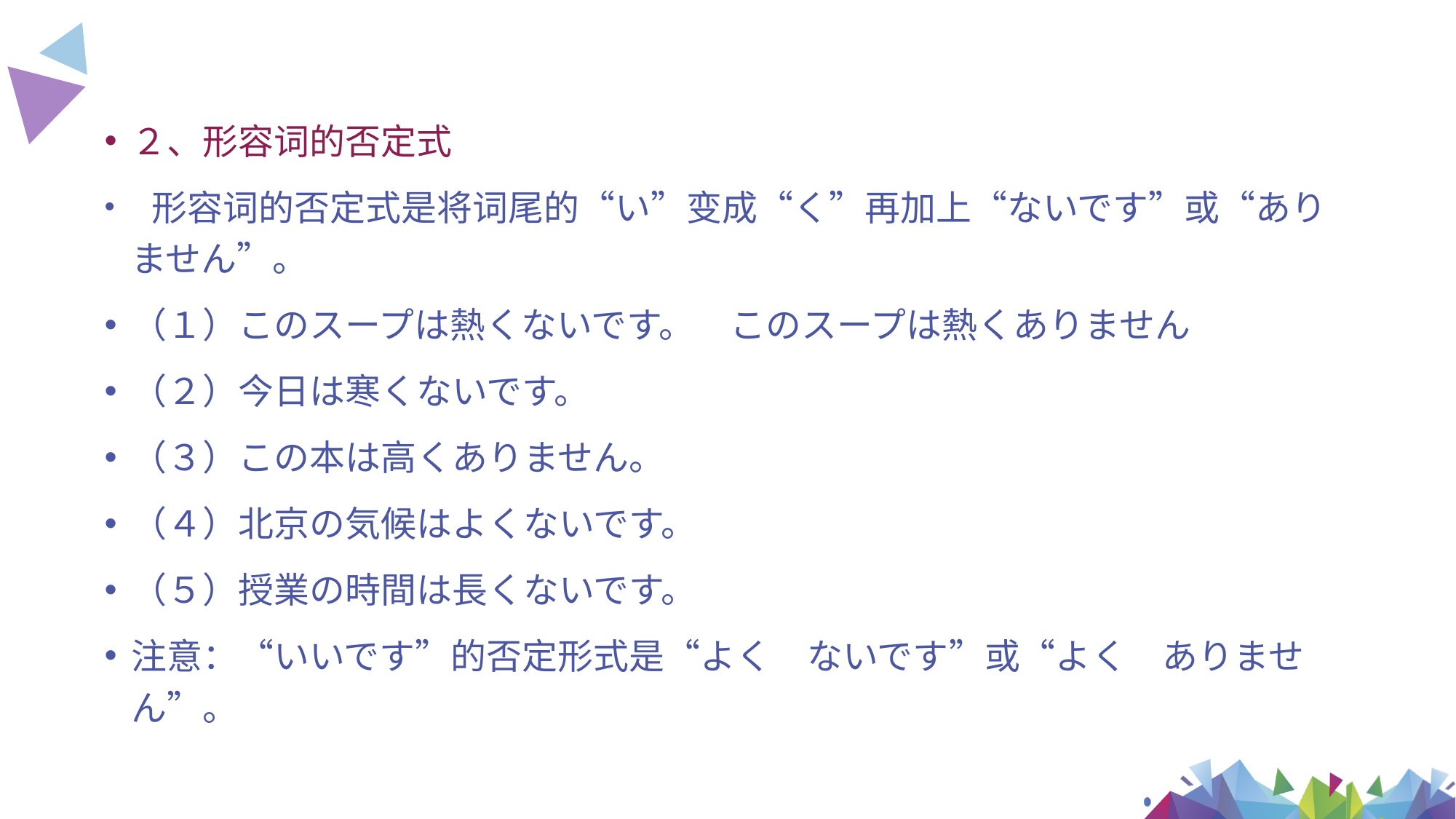

２、形容词的否定式
  形容词的否定式是将词尾的“い”变成“く”再加上“ないです”或“ありません”。
（１）このスープは熱くないです。　このスープは熱くありません
（２）今日は寒くないです。
（３）この本は高くありません。
（４）北京の気候はよくないです。
（５）授業の時間は長くないです。
注意：“いいです”的否定形式是“よく　ないです”或“よく　ありません”。